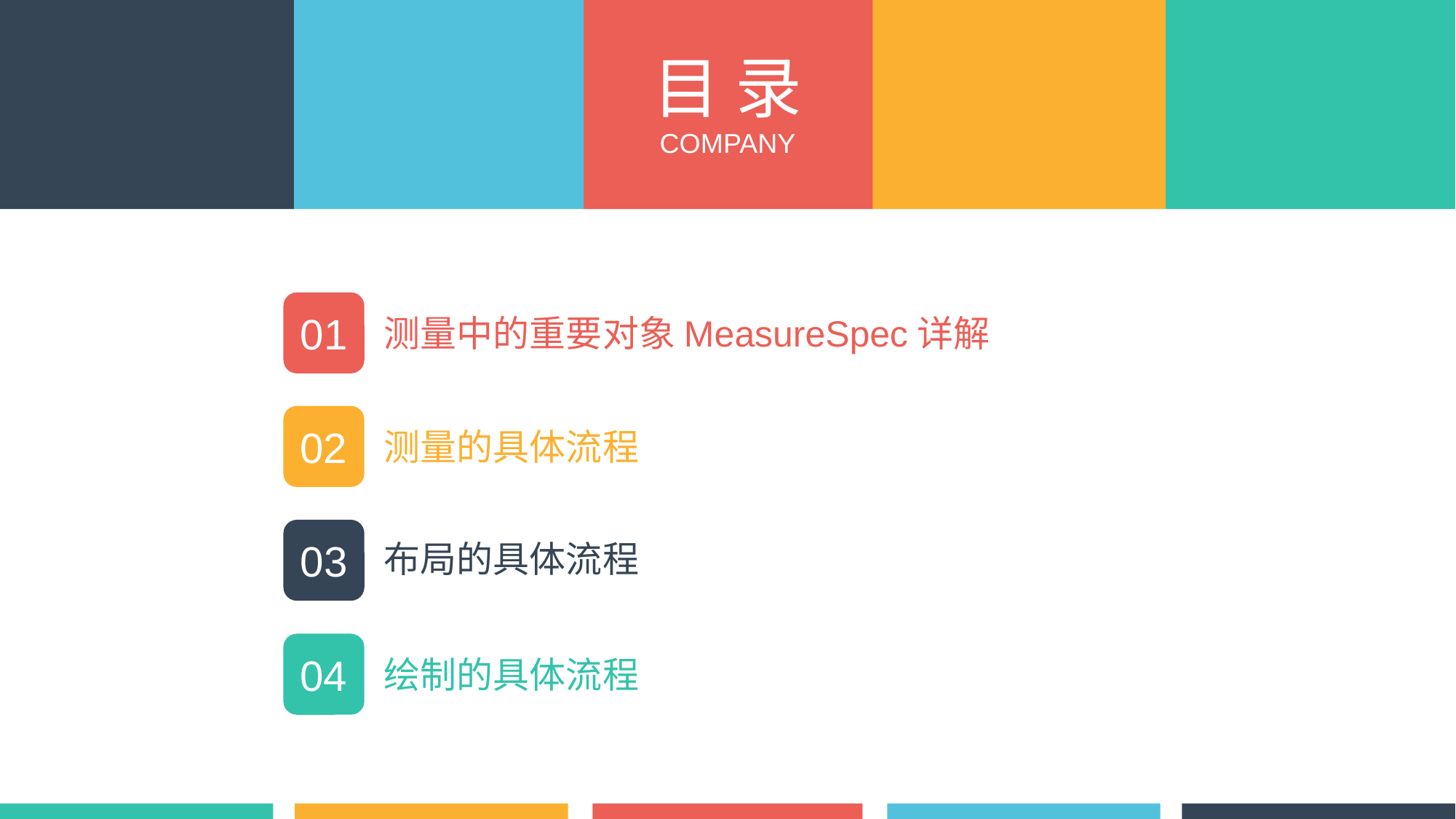

目 录
COMPANY
01
测量中的重要对象MeasureSpec详解
02
测量的具体流程
03
布局的具体流程
04
绘制的具体流程